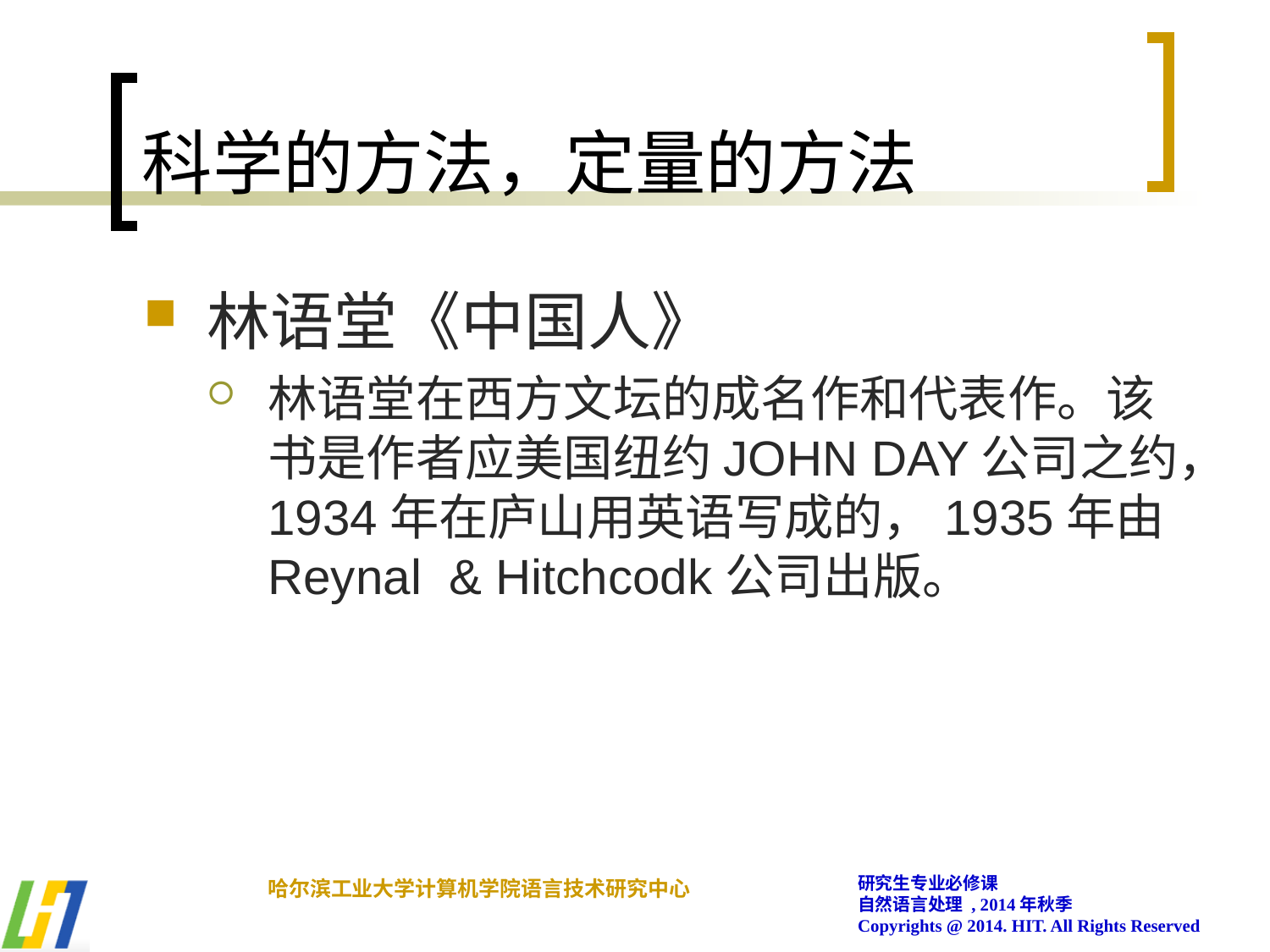

# 科学的方法，定量的方法
林语堂《中国人》
林语堂在西方文坛的成名作和代表作。该书是作者应美国纽约JOHN DAY公司之约，1934年在庐山用英语写成的，1935年由Reynal  & Hitchcodk公司出版。

研究生专业必修课
自然语言处理 , 2014年秋季
Copyrights @ 2014. HIT. All Rights Reserved
哈尔滨工业大学计算机学院语言技术研究中心